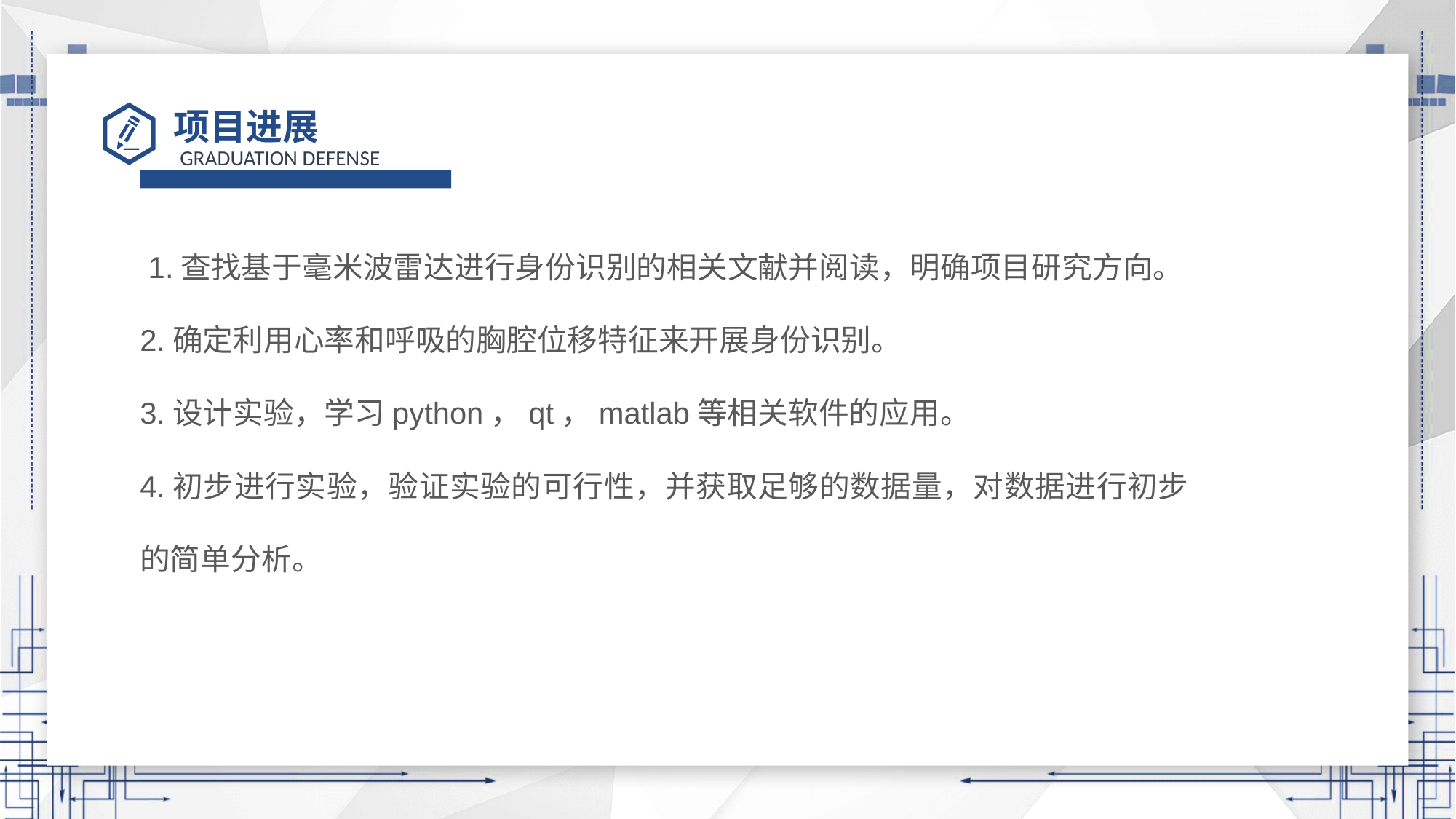

# 项目进展

 1.查找基于毫米波雷达进行身份识别的相关文献并阅读，明确项目研究方向。
2.确定利用心率和呼吸的胸腔位移特征来开展身份识别。
3.设计实验，学习python，qt，matlab等相关软件的应用。
4.初步进行实验，验证实验的可行性，并获取足够的数据量，对数据进行初步的简单分析。